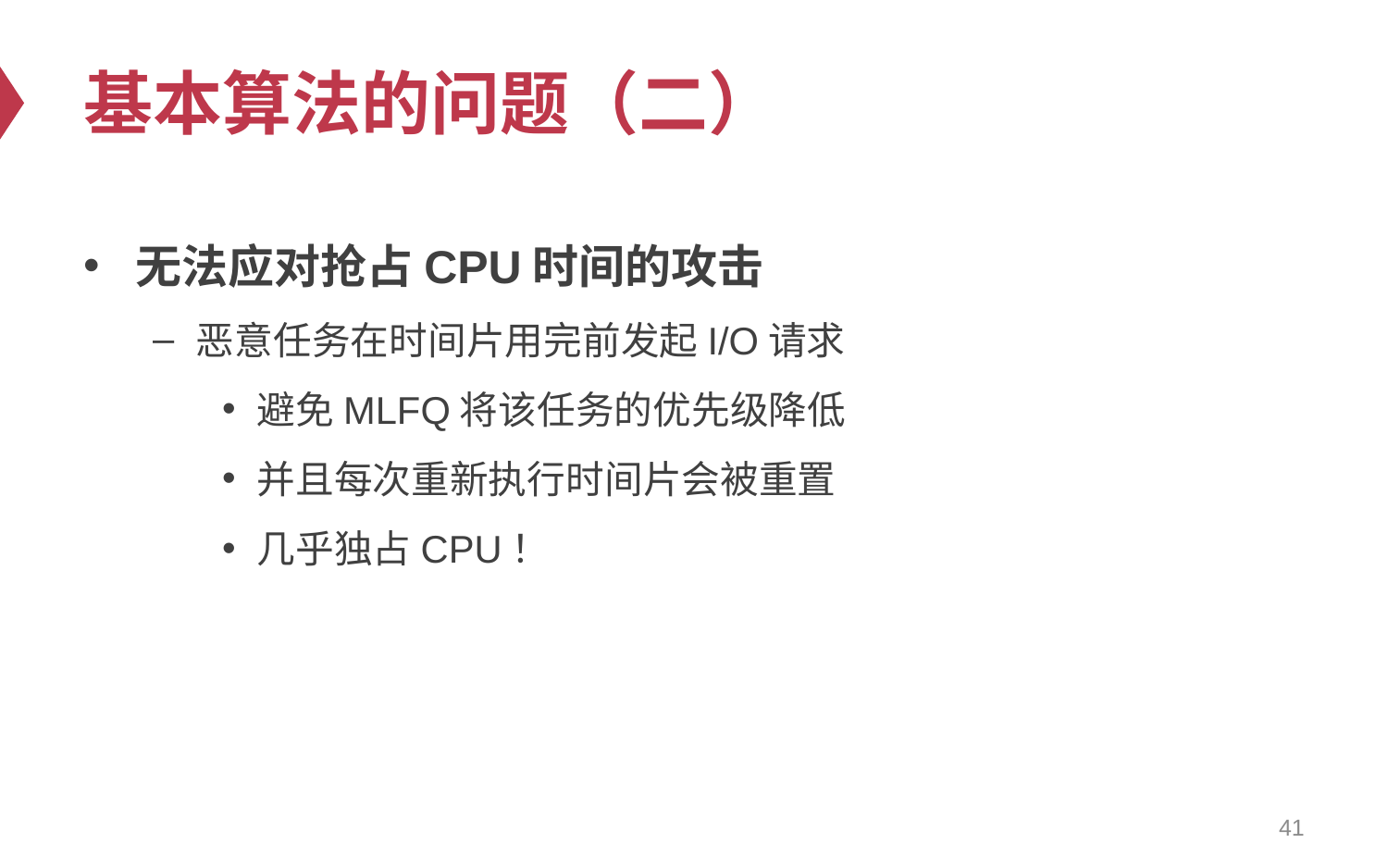

# 基本算法的问题（二）
无法应对抢占CPU时间的攻击
恶意任务在时间片用完前发起I/O请求
避免MLFQ将该任务的优先级降低
并且每次重新执行时间片会被重置
几乎独占CPU！

41